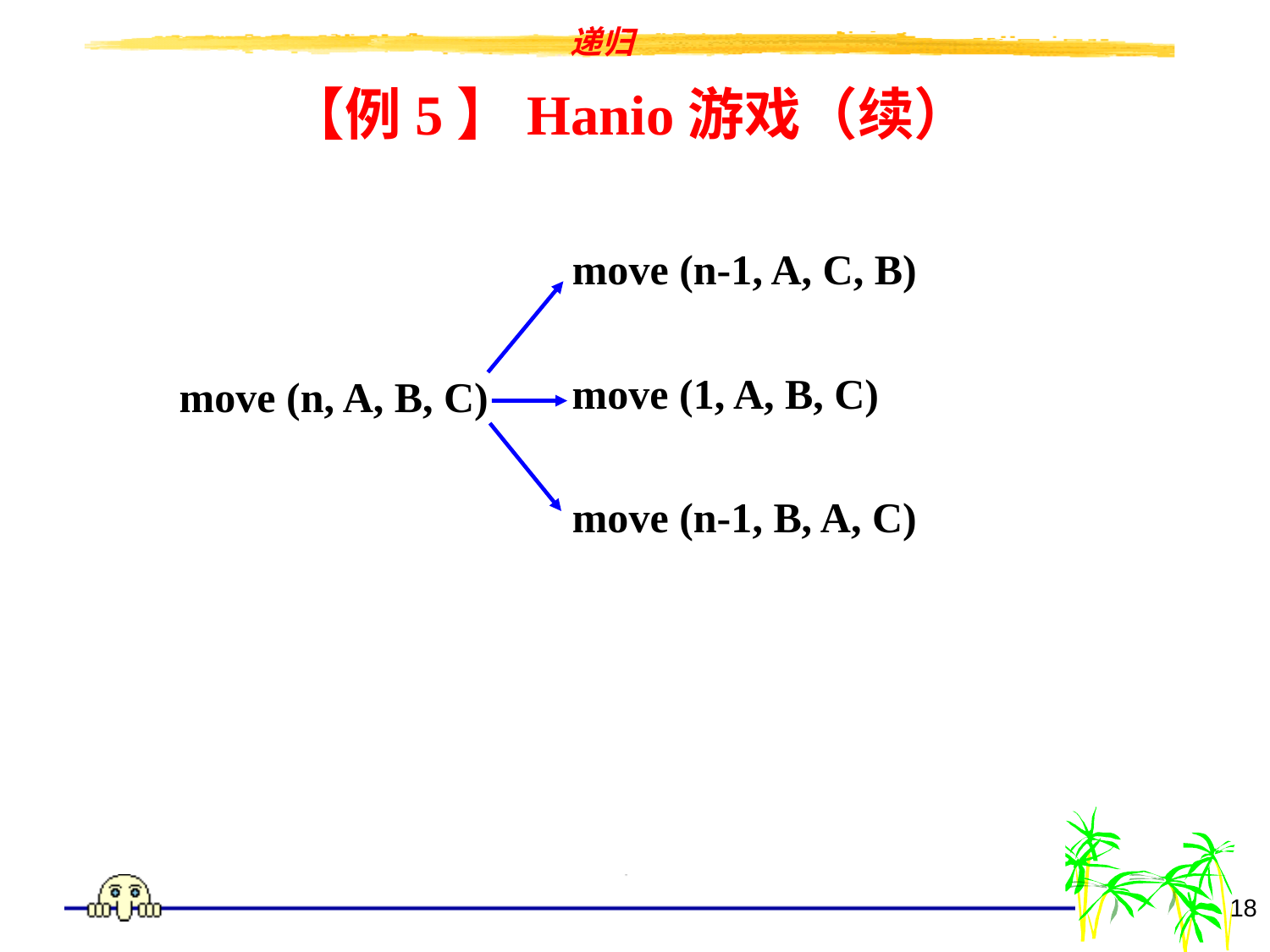

# 【例5】Hanio游戏（续）
move (n-1, A, C, B)

move (1, A, B, C)

move (n, A, B, C)

move (n-1, B, A, C)
18